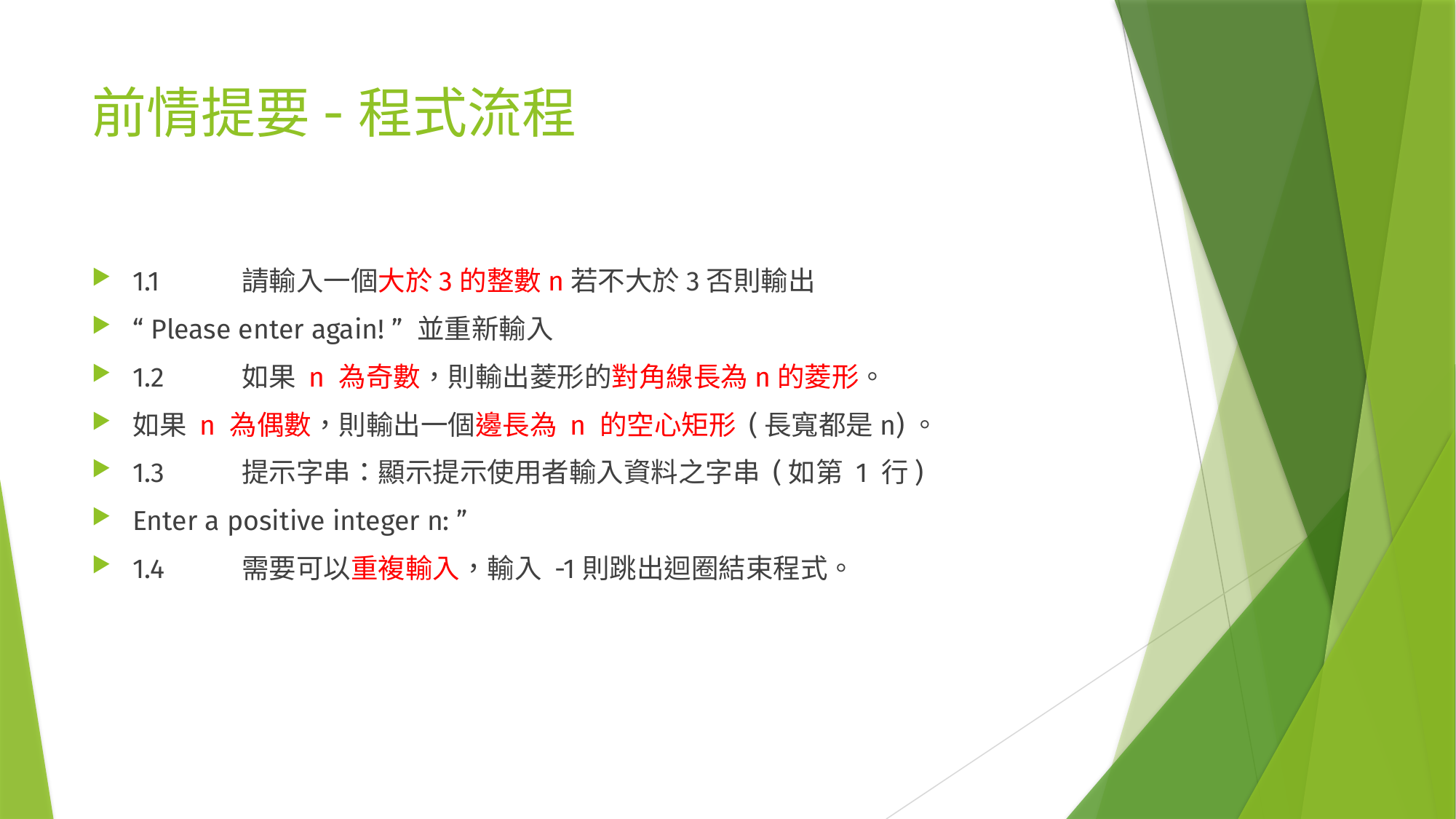

# 前情提要-程式流程
1.1	請輸入一個大於3的整數n若不大於3否則輸出
“ Please enter again! ” 並重新輸入
1.2	如果 n 為奇數，則輸出菱形的對角線長為n的菱形。
如果 n 為偶數，則輸出一個邊長為 n 的空心矩形 (長寬都是n)。
1.3	提示字串：顯示提示使用者輸入資料之字串 (如第 1 行)
Enter a positive integer n: ”
1.4	需要可以重複輸入，輸入 -1則跳出迴圈結束程式。